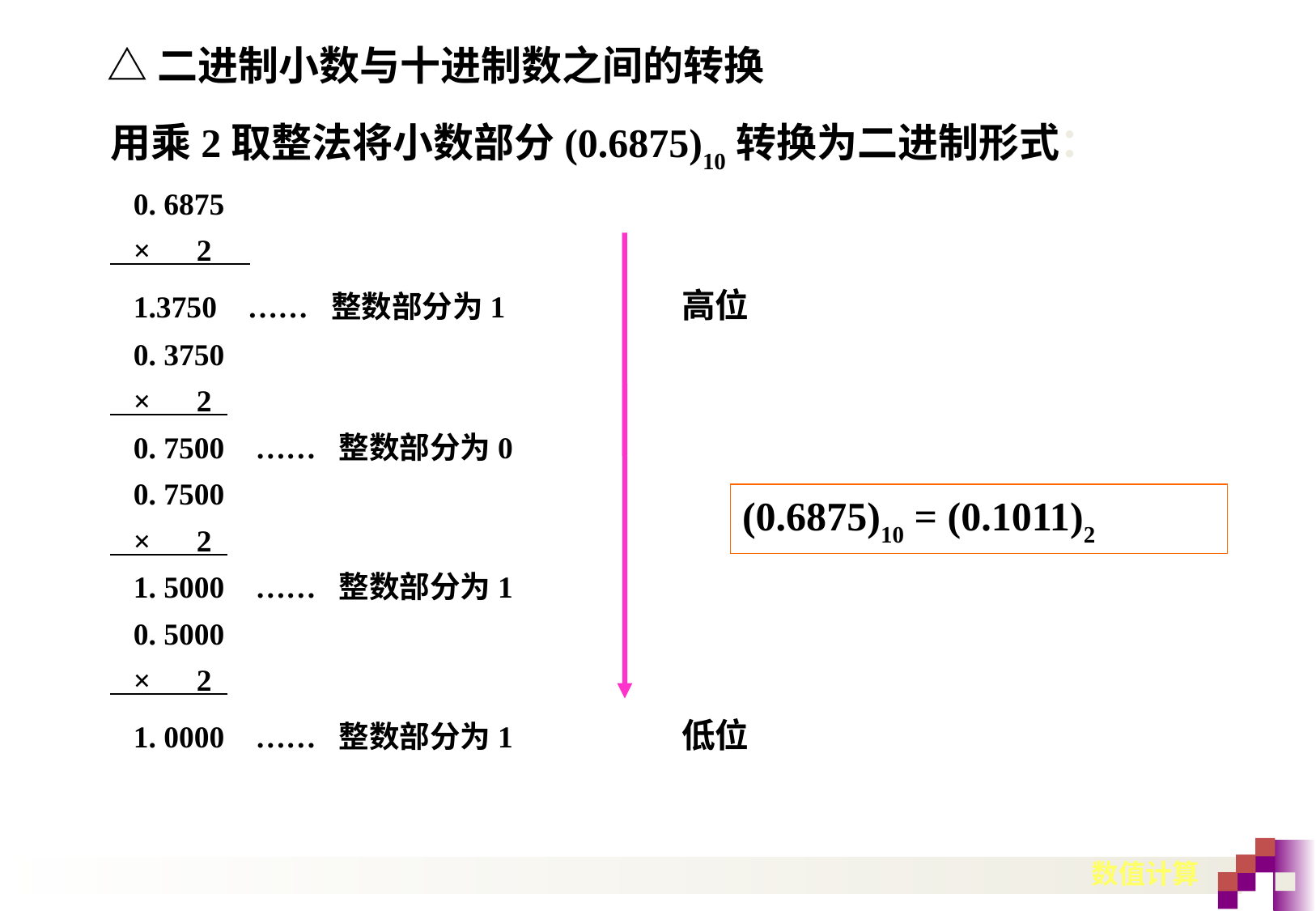

△二进制小数与十进制数之间的转换
用乘2取整法将小数部分(0.6875)10转换为二进制形式：
   0. 6875
   ×      2
   1.3750    ……  整数部分为1                      高位
   0. 3750
   ×      2
   0. 7500    ……  整数部分为0
   0. 7500
   ×      2
   1. 5000    ……  整数部分为1
   0. 5000
   ×      2
   1. 0000    ……  整数部分为1                     低位

(0.6875)10 = (0.1011)2